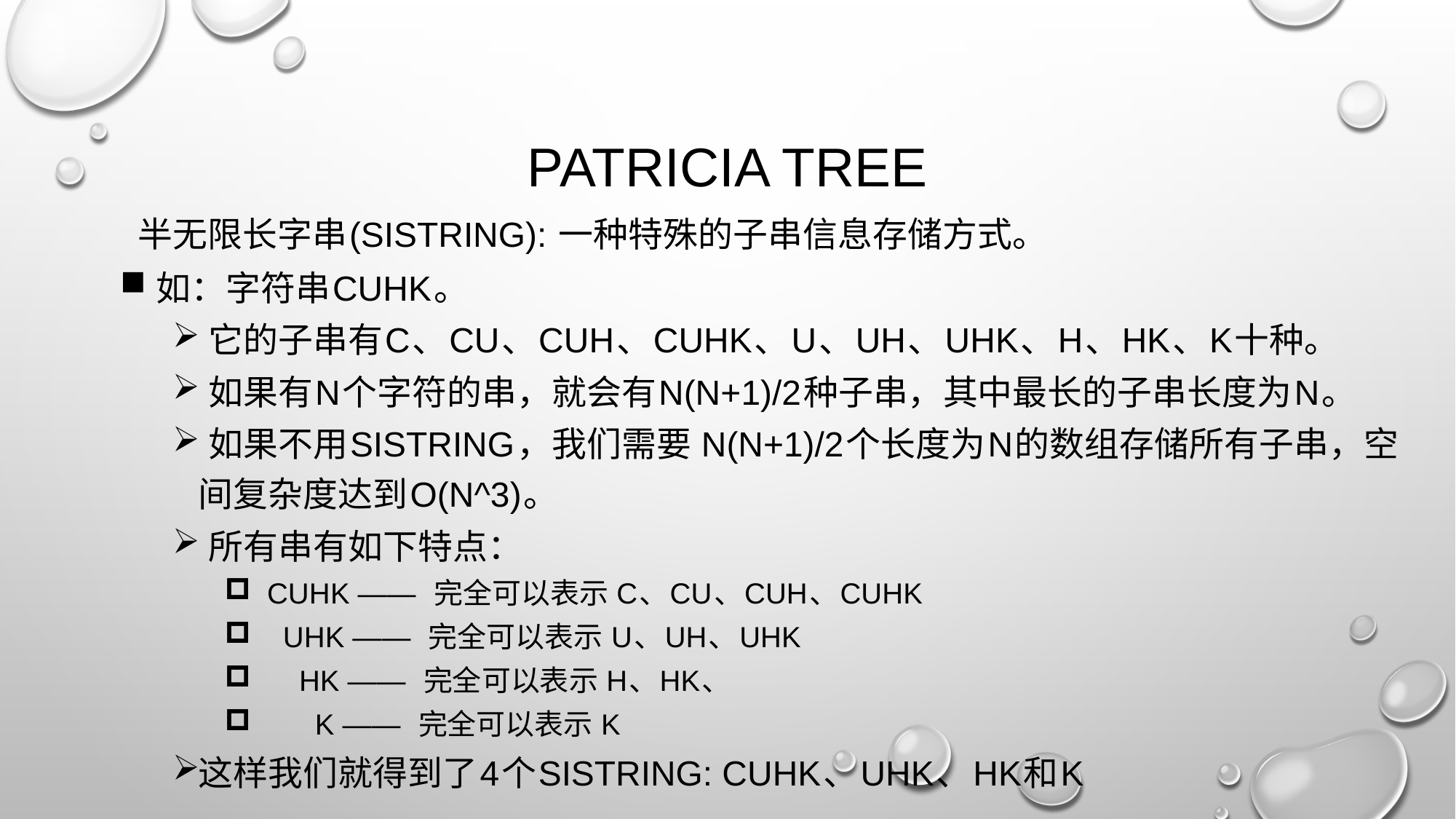

# Patricia Tree
  半无限长字串(sistring): 一种特殊的子串信息存储方式。
 如：字符串CUHK。
 它的子串有C、CU、CUH、CUHK、U、UH、UHK、H、HK、K十种。
 如果有n个字符的串，就会有n(n+1)/2种子串，其中最长的子串长度为n。
 如果不用sistring，我们需要 n(n+1)/2个长度为n的数组存储所有子串，空间复杂度达到O(n^3)。
 所有串有如下特点：
  CUHK ——  完全可以表示 C、CU、CUH、CUHK
    UHK ——  完全可以表示 U、UH、UHK
      HK ——  完全可以表示 H、HK、
        K ——  完全可以表示 K
这样我们就得到了4个sistring: CUHK、UHK、HK和K